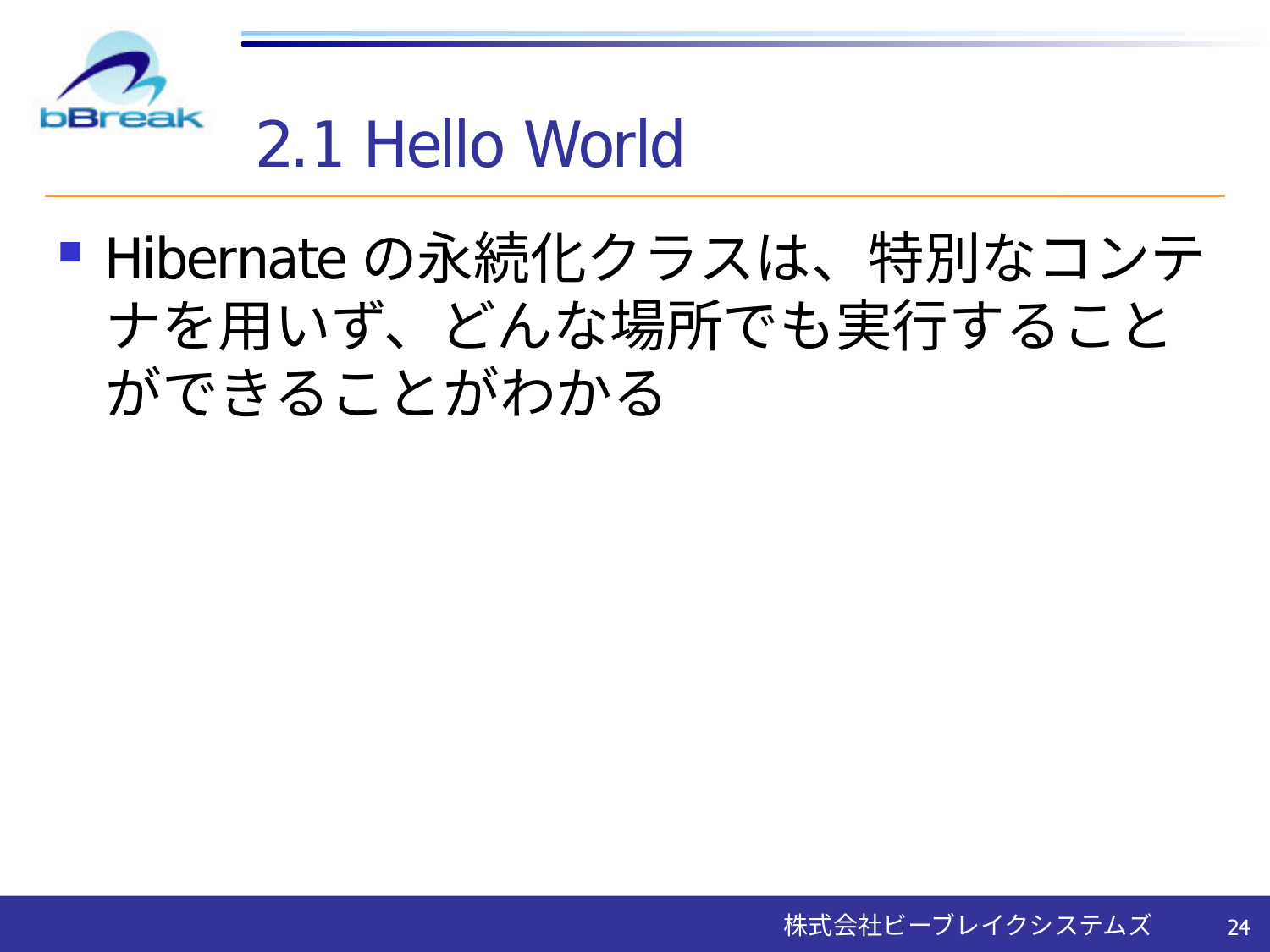

# 2.1 Hello World
Hibernateの永続化クラスは、特別なコンテナを用いず、どんな場所でも実行することができることがわかる